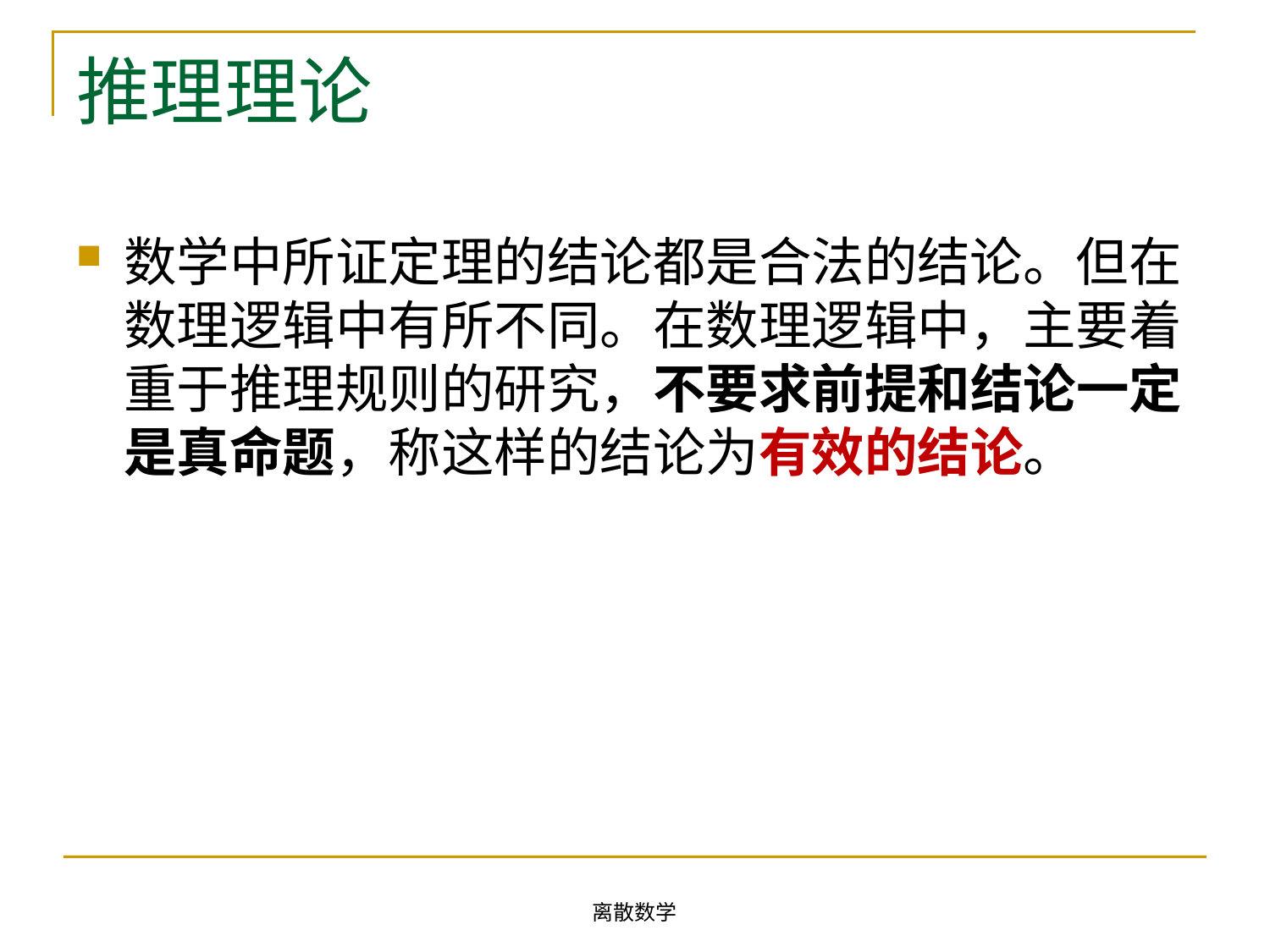

# 推理理论
数学中所证定理的结论都是合法的结论。但在数理逻辑中有所不同。在数理逻辑中，主要着重于推理规则的研究，不要求前提和结论一定是真命题，称这样的结论为有效的结论。

2
离散数学